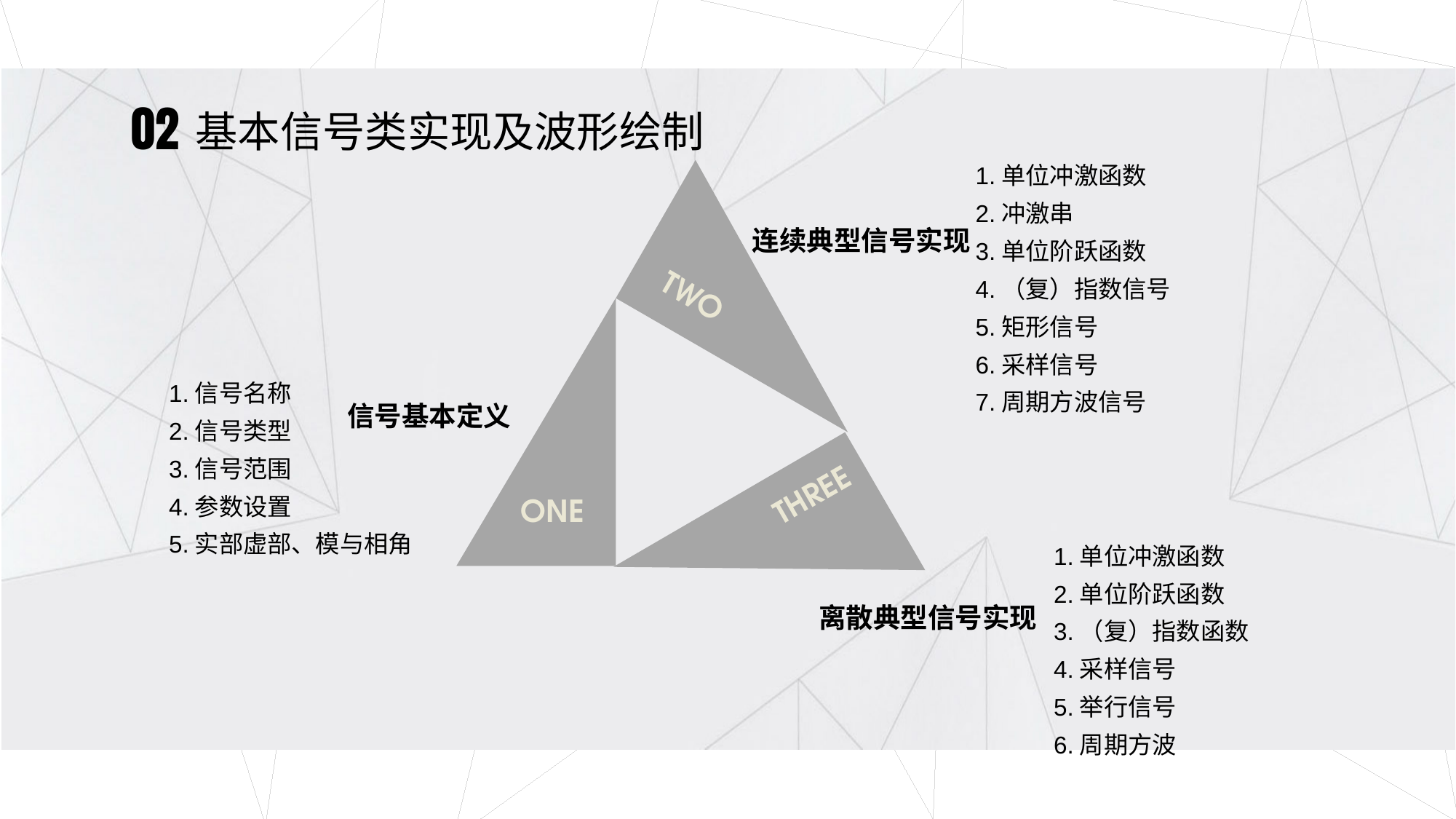

02
基本信号类实现及波形绘制
1.单位冲激函数
2.冲激串
3.单位阶跃函数
4.（复）指数信号
5.矩形信号
6.采样信号
7.周期方波信号

连续典型信号实现

TWO

1.信号名称
2.信号类型
3.信号范围
4.参数设置
5.实部虚部、模与相角
 信号基本定义
THREE
ONE

1.单位冲激函数
2.单位阶跃函数
3.（复）指数函数
4.采样信号
5.举行信号
6.周期方波
 离散典型信号实现